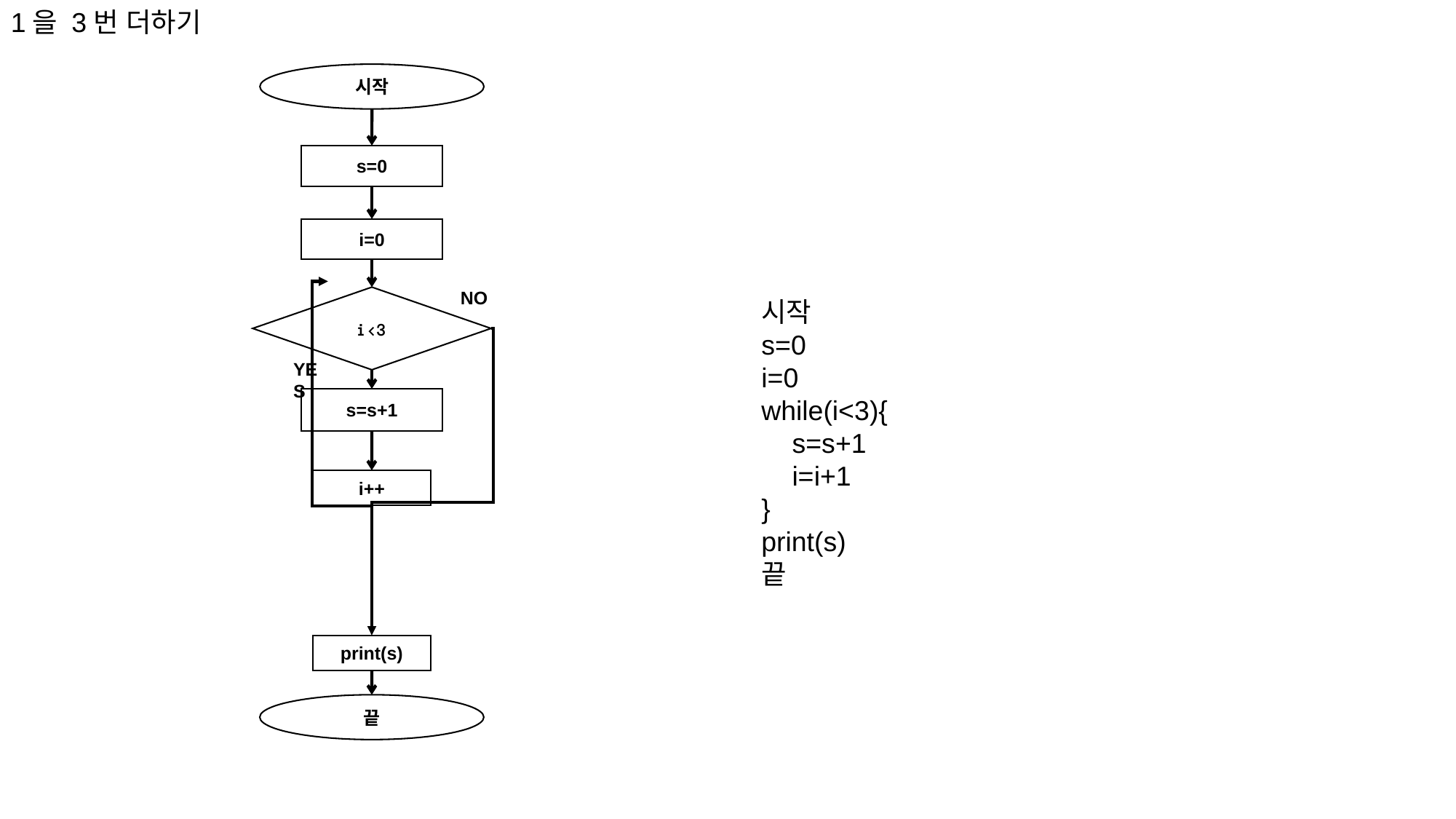

1을 3번 더하기
시작
s=0
i=0
NO
i<3
시작
s=0
i=0
while(i<3){
    s=s+1
    i=i+1
}
print(s)
끝
YES
s=s+1
i++
print(s)
끝